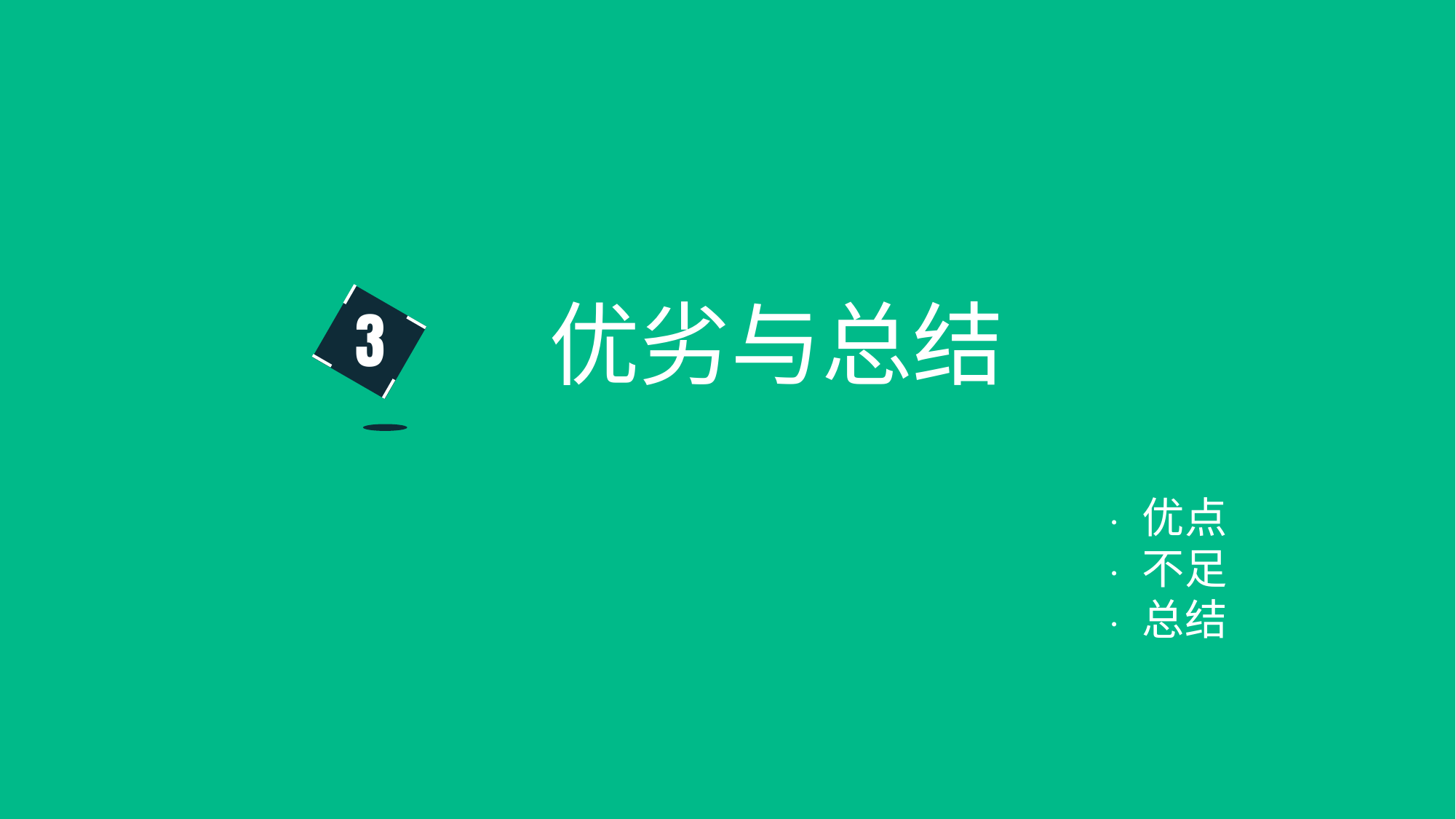

优劣与总结

3

· 优点
· 不足
· 总结